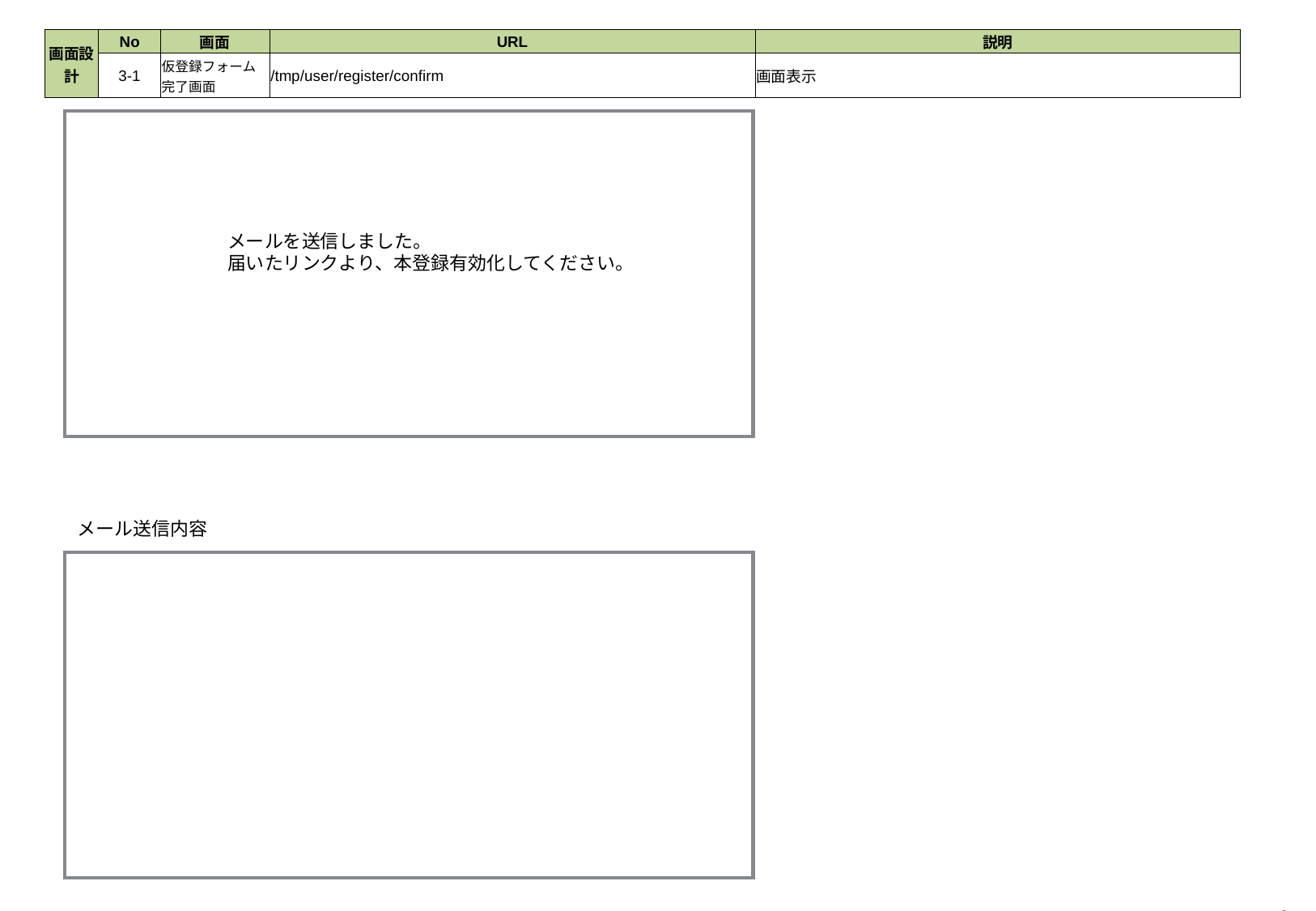

| 画面設計 | No | 画面 | URL | 説明 |
| --- | --- | --- | --- | --- |
|  | 3-1 | 仮登録フォーム完了画面 | /tmp/user/register/confirm | 画面表示 |

メールを送信しました。
届いたリンクより、本登録有効化してください。
メール送信内容

9